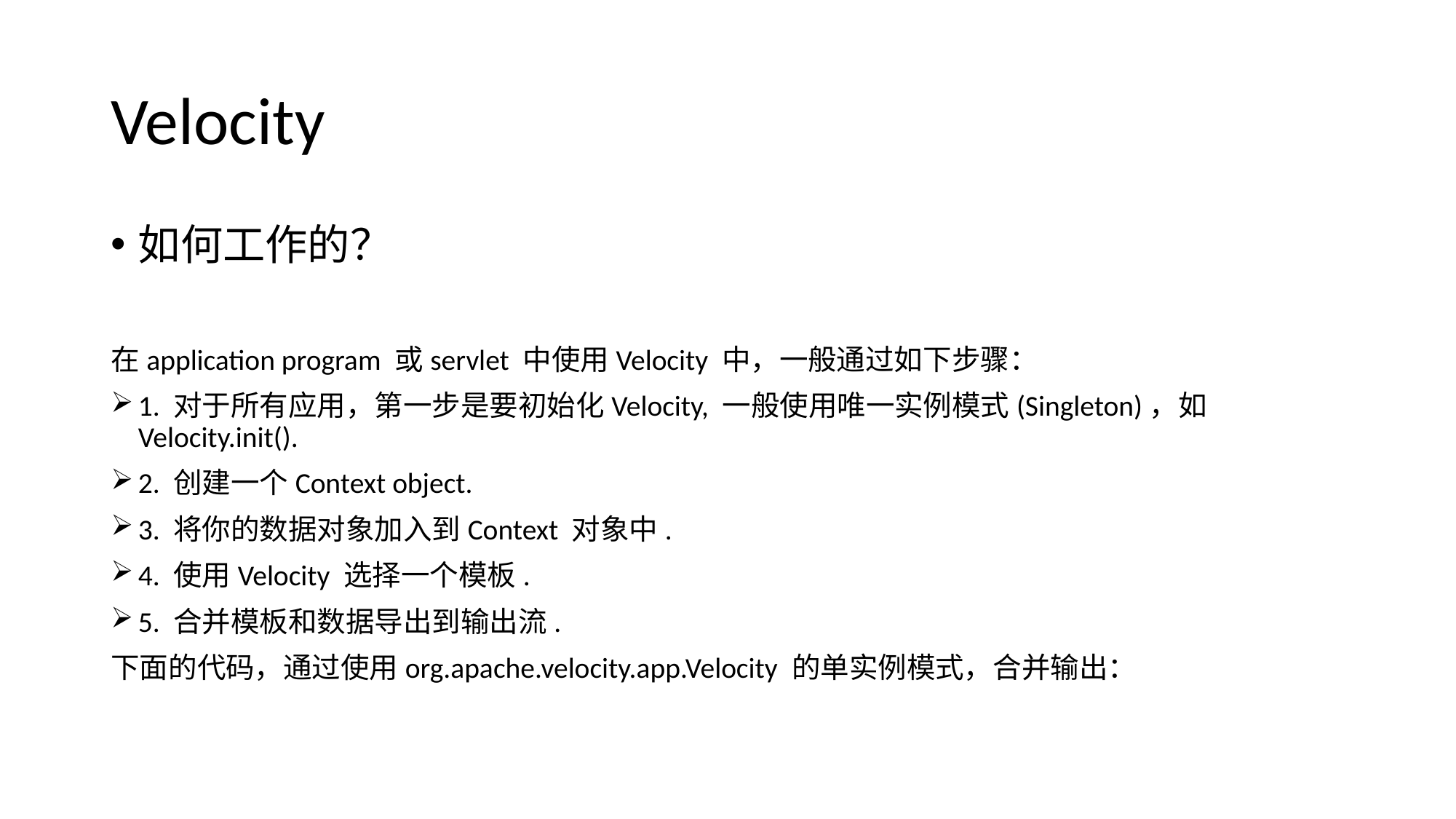

# Velocity
如何工作的？

在application program 或servlet 中使用Velocity 中，一般通过如下步骤：
1. 对于所有应用，第一步是要初始化Velocity, 一般使用唯一实例模式(Singleton)，如Velocity.init().
2. 创建一个Context object.
3. 将你的数据对象加入到Context 对象中.
4. 使用Velocity 选择一个模板.
5. 合并模板和数据导出到输出流.
下面的代码，通过使用org.apache.velocity.app.Velocity 的单实例模式，合并输出：